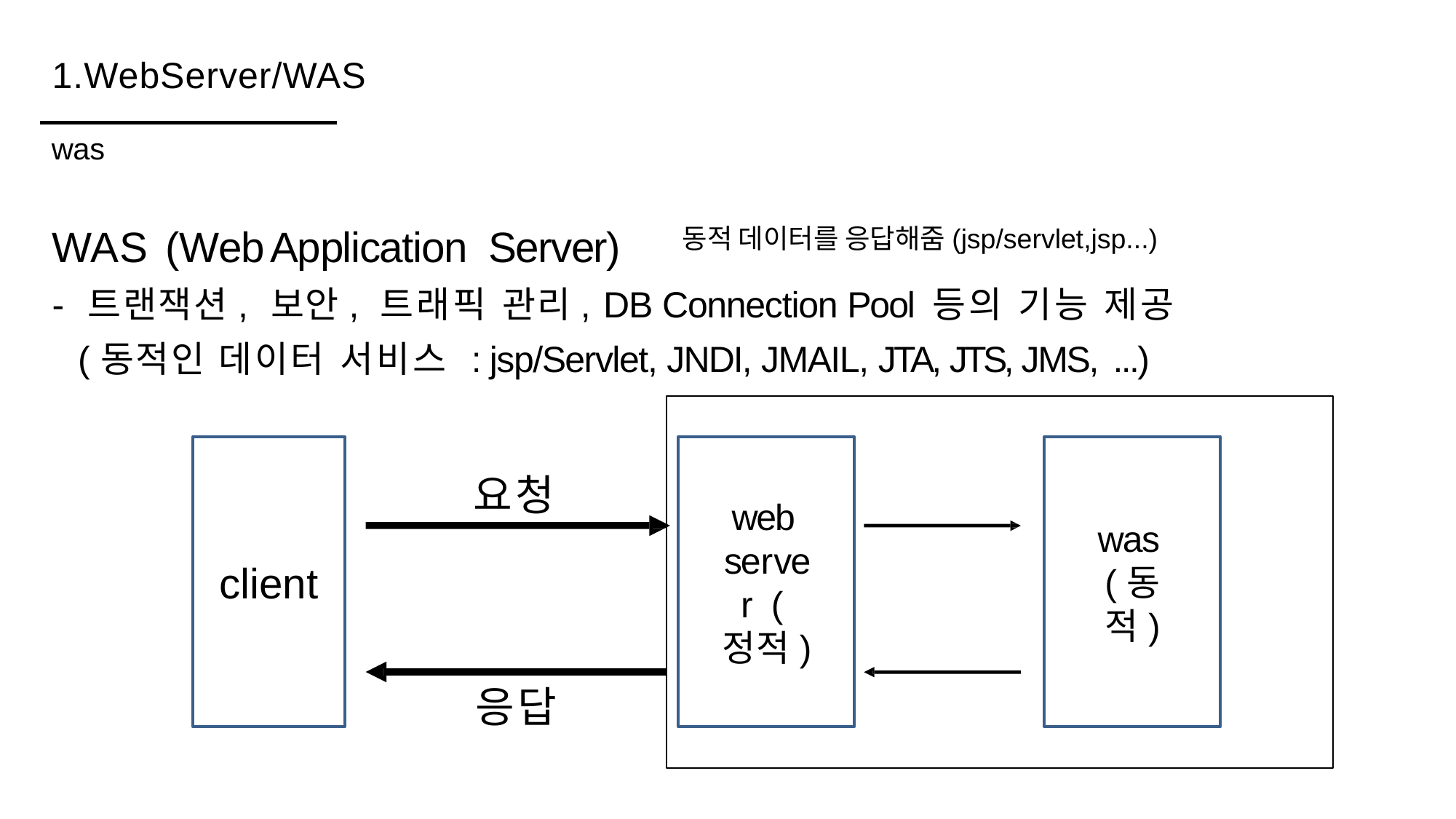

1.WebServer/WAS
was

WAS (Web	Application	Server)
- 트랜잭션, 보안, 트래픽 관리, DB Connection Pool 등의 기능 제공  (동적인 데이터 서비스 : jsp/Servlet, JNDI, JMAIL, JTA, JTS, JMS, ...)
동적 데이터를 응답해줌(jsp/servlet,jsp...)

client
web  server  (정적)
was  (동적)
요청

응답